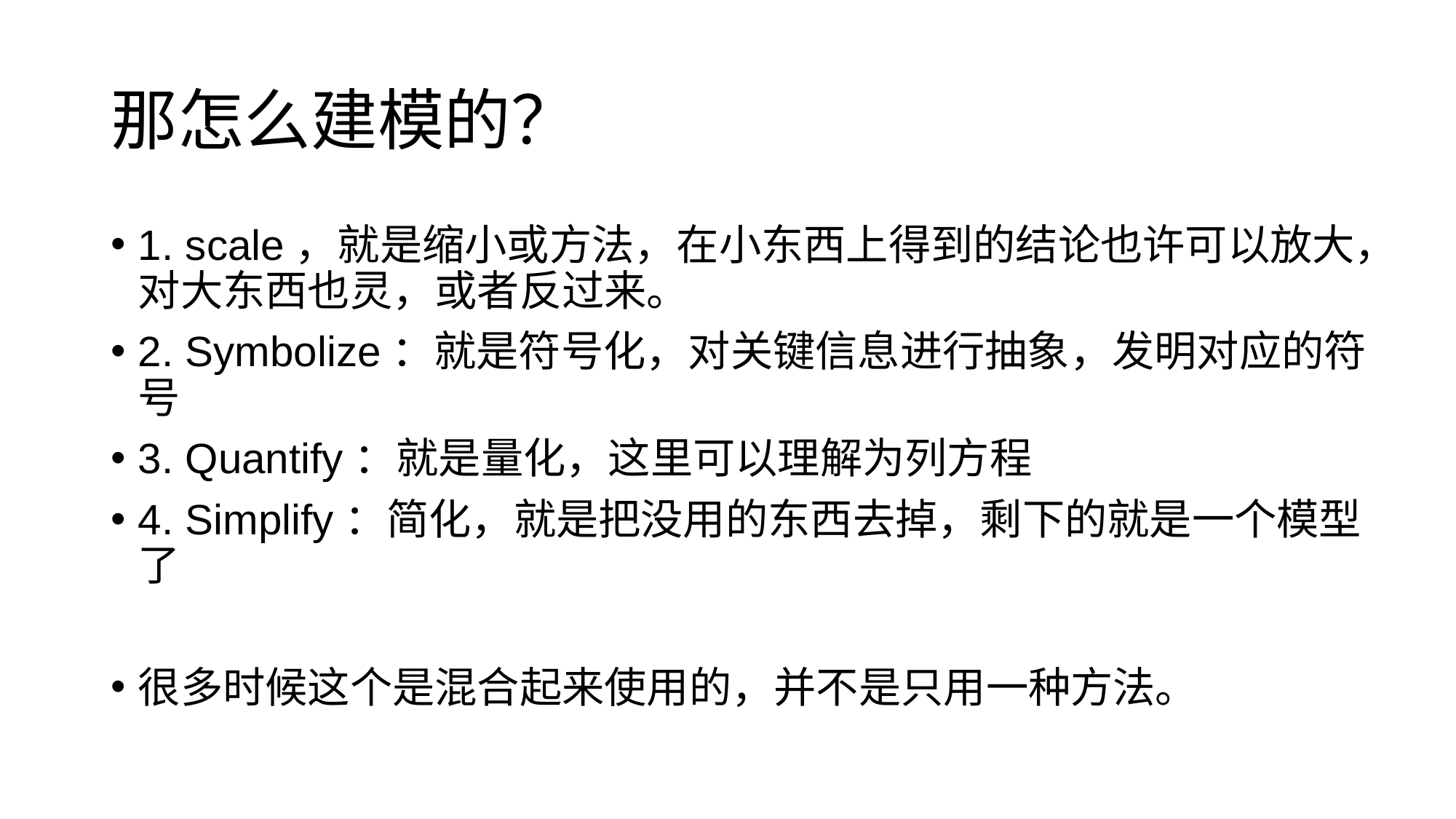

# 那怎么建模的？
1. scale，就是缩小或方法，在小东西上得到的结论也许可以放大，对大东西也灵，或者反过来。
2. Symbolize：就是符号化，对关键信息进行抽象，发明对应的符号
3. Quantify：就是量化，这里可以理解为列方程
4. Simplify：简化，就是把没用的东西去掉，剩下的就是一个模型了

很多时候这个是混合起来使用的，并不是只用一种方法。